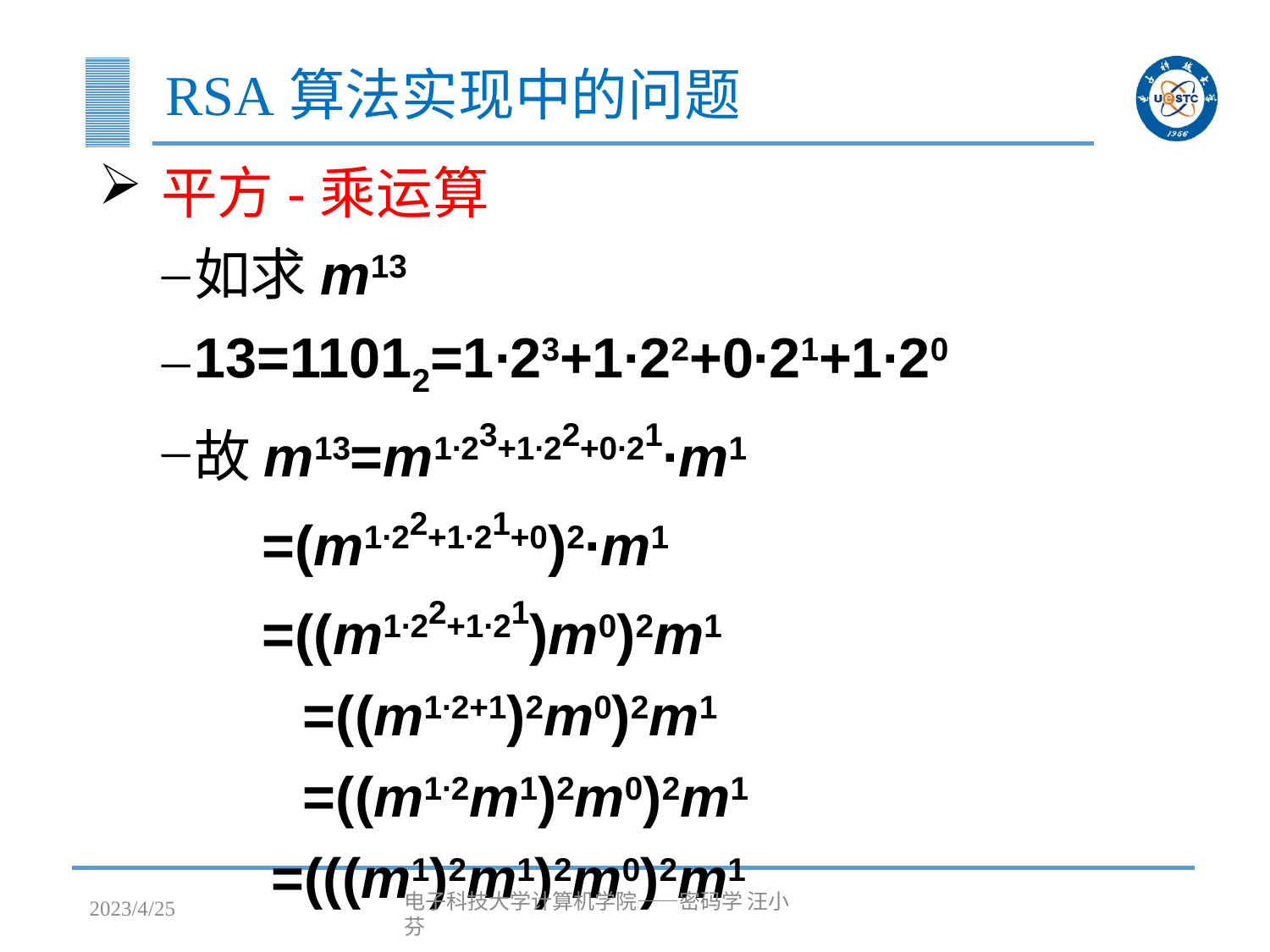

# RSA算法实现中的问题
平方-乘运算
如求m13
13=11012=1∙23+1∙22+0∙21+1∙20
故m13=m1∙23+1∙22+0∙21∙m1
           =(m1∙22+1∙21+0)2∙m1
           =((m1∙22+1∙21)m0)2m1
         =((m1∙2+1)2m0)2m1
         =((m1∙2m1)2m0)2m1
       =(((m1)2m1)2m0)2m1

2023/4/25
电子科技大学计算机学院——密码学 汪小芬